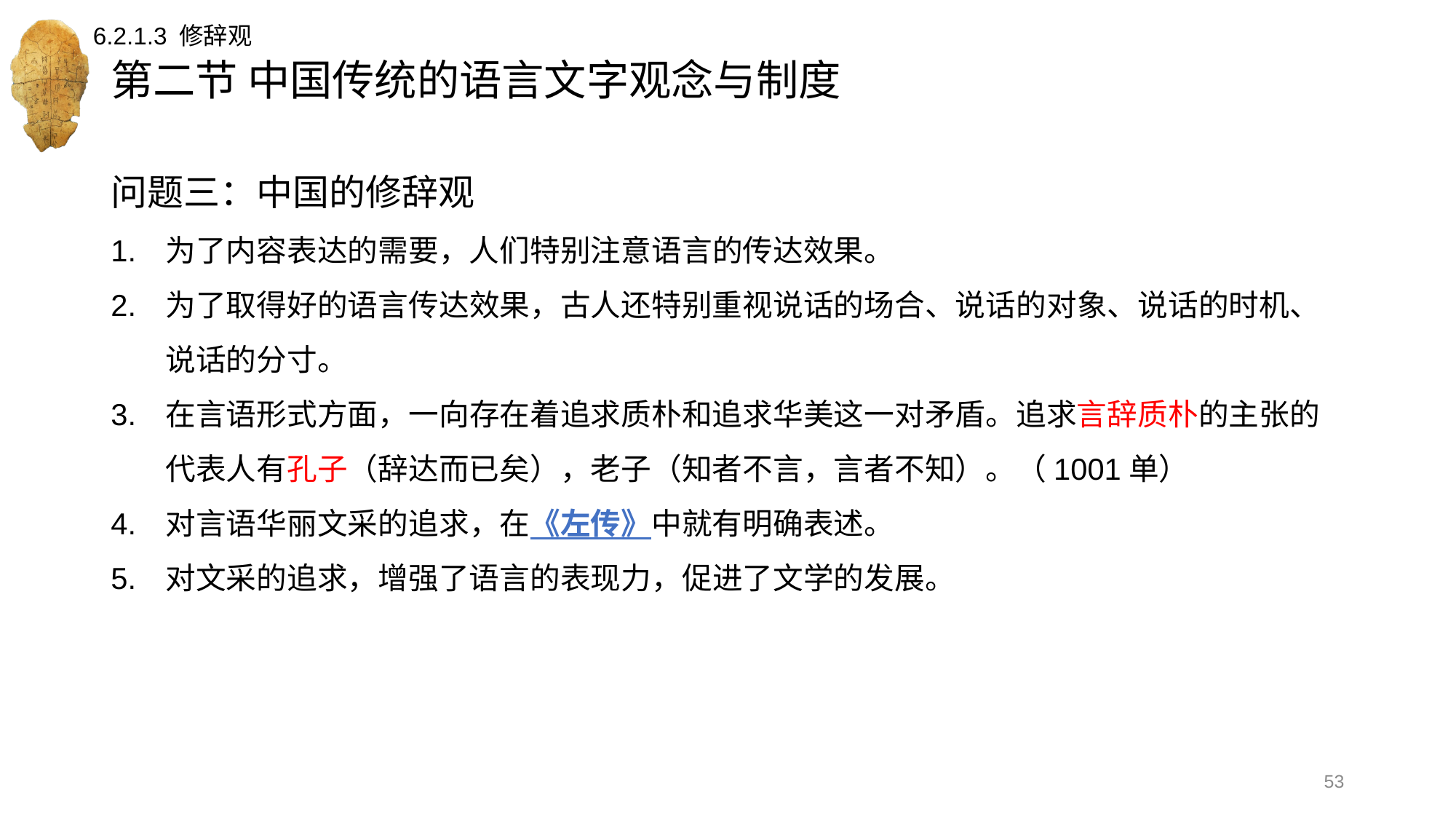

6.2.1.3 修辞观
# 第二节 中国传统的语言文字观念与制度
问题三：中国的修辞观
为了内容表达的需要，人们特别注意语言的传达效果。
为了取得好的语言传达效果，古人还特别重视说话的场合、说话的对象、说话的时机、说话的分寸。
在言语形式方面，一向存在着追求质朴和追求华美这一对矛盾。追求言辞质朴的主张的代表人有孔子（辞达而已矣），老子（知者不言，言者不知）。（1001单）
对言语华丽文采的追求，在《左传》中就有明确表述。
对文采的追求，增强了语言的表现力，促进了文学的发展。

53